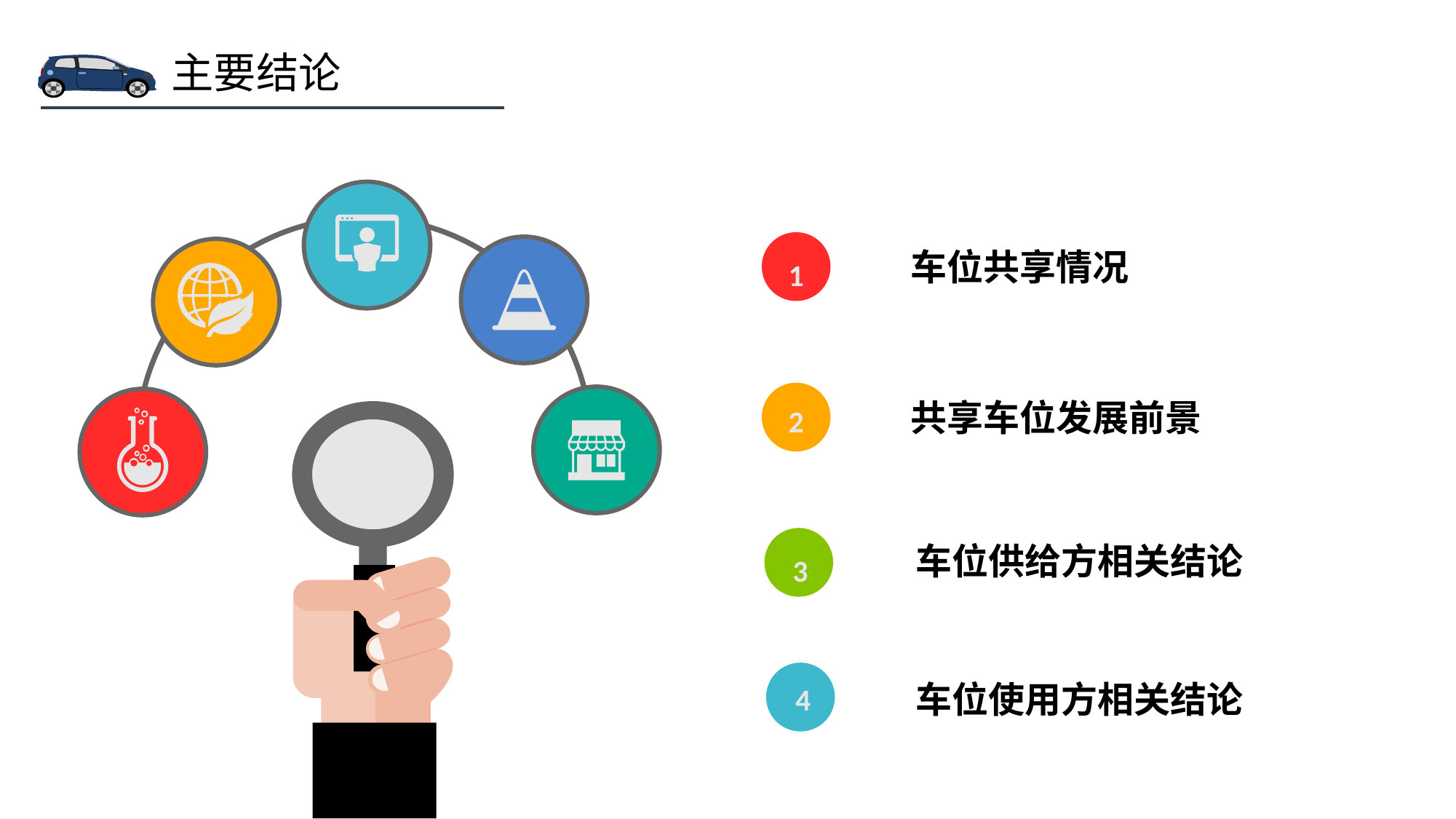

主要结论

1

车位共享情况

2

共享车位发展前景

3

车位供给方相关结论
4

车位使用方相关结论